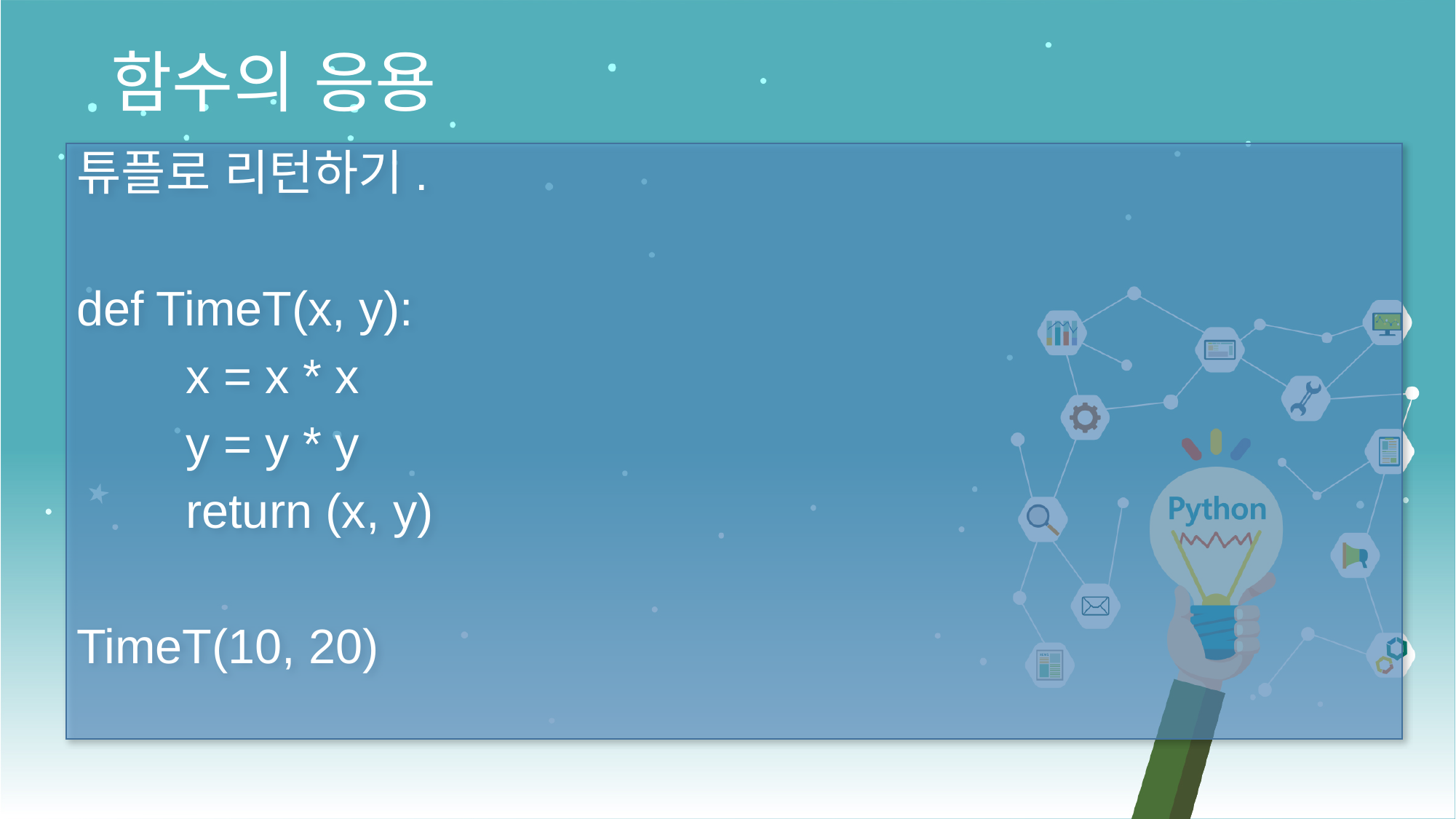

함수의 응용
튜플로 리턴하기.

def TimeT(x, y):
	x = x * x
	y = y * y
	return (x, y)

TimeT(10, 20)